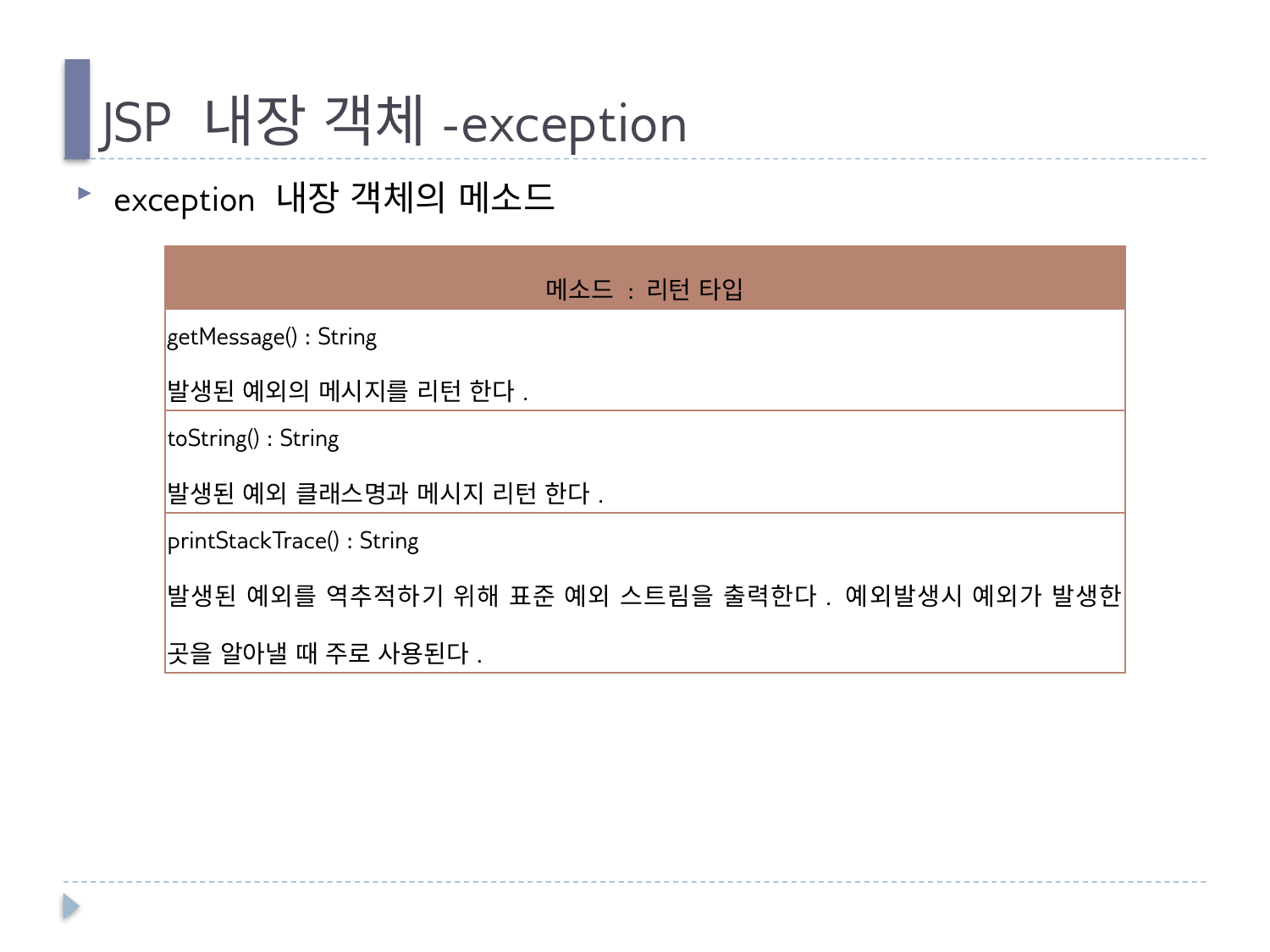

# JSP 내장 객체-exception
exception 내장 객체의 메소드

| 메소드 : 리턴 타입 |
| --- |
| getMessage() : String 발생된 예외의 메시지를 리턴 한다. |
| toString() : String 발생된 예외 클래스명과 메시지 리턴 한다. |
| printStackTrace() : String 발생된 예외를 역추적하기 위해 표준 예외 스트림을 출력한다. 예외발생시 예외가 발생한 곳을 알아낼 때 주로 사용된다. |